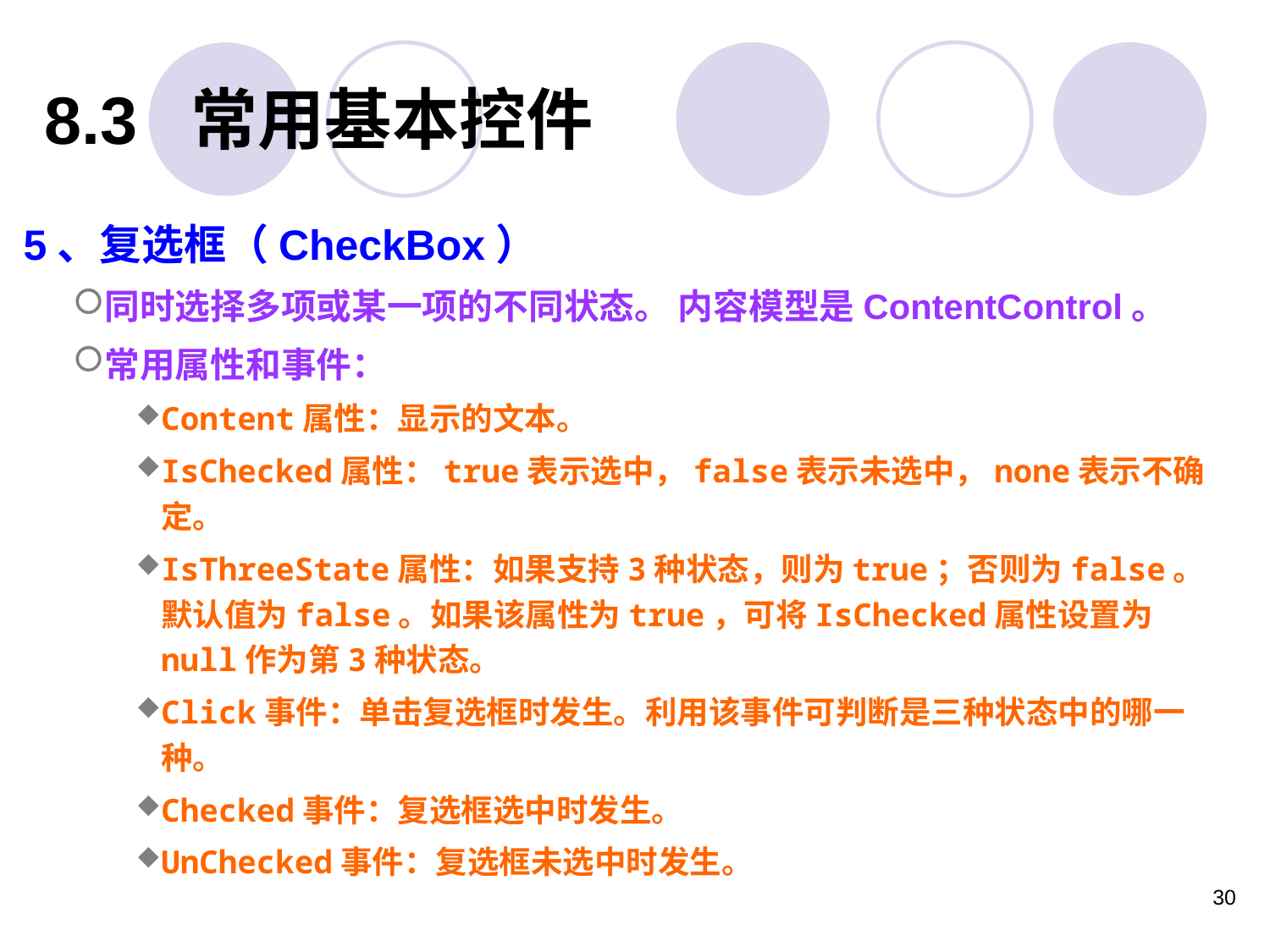

8.3  常用基本控件
5、复选框（CheckBox）
同时选择多项或某一项的不同状态。 内容模型是ContentControl。
常用属性和事件：
Content属性：显示的文本。
IsChecked属性：true表示选中，false表示未选中，none表示不确定。
IsThreeState属性：如果支持3种状态，则为true；否则为false。默认值为false。如果该属性为true，可将IsChecked属性设置为null作为第3种状态。
Click事件：单击复选框时发生。利用该事件可判断是三种状态中的哪一种。
Checked事件：复选框选中时发生。
UnChecked事件：复选框未选中时发生。
30